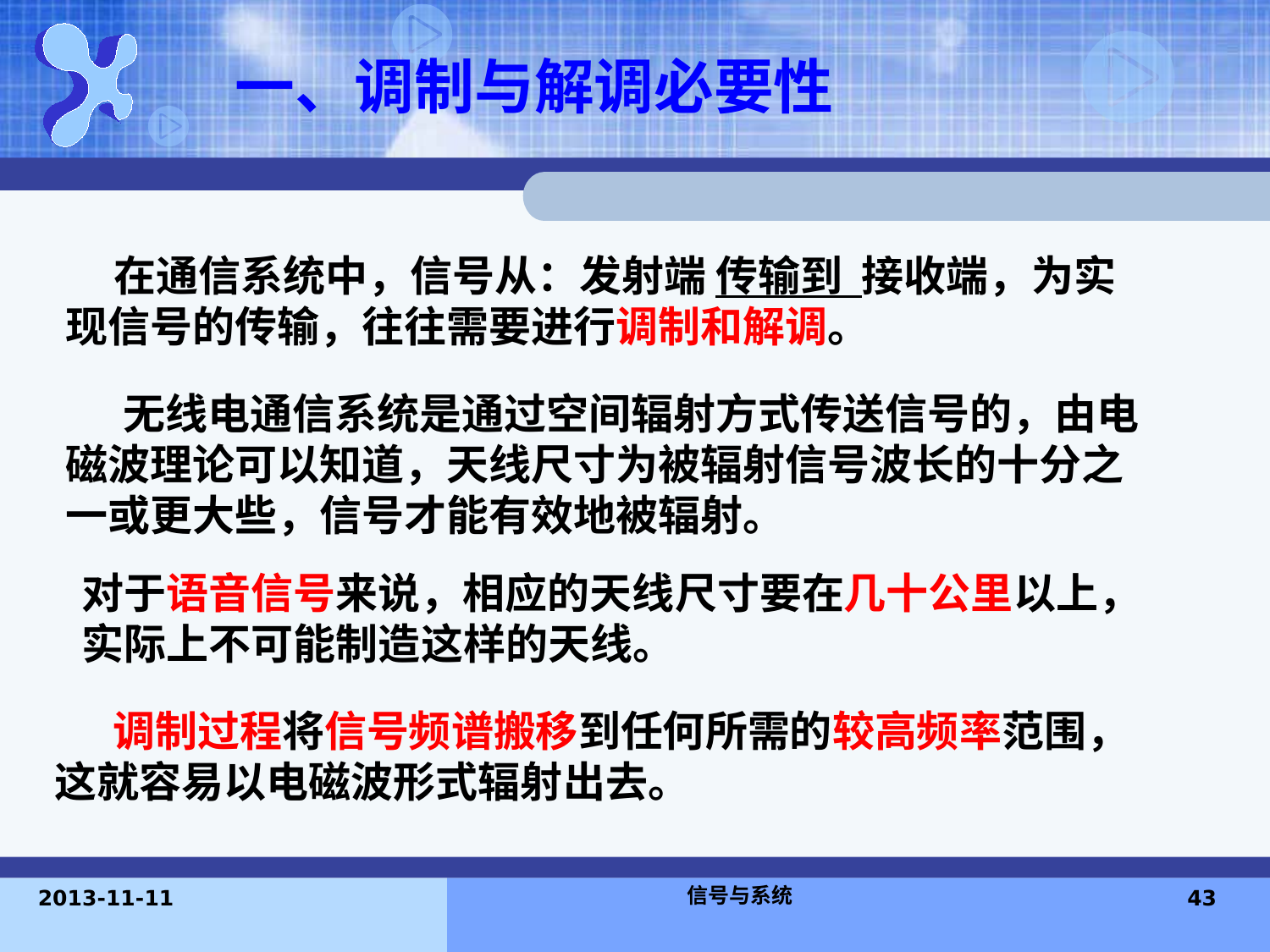

# 一、调制与解调必要性
    在通信系统中，信号从：发射端 传输到  接收端，为实现信号的传输，往往需要进行调制和解调。
     无线电通信系统是通过空间辐射方式传送信号的，由电磁波理论可以知道，天线尺寸为被辐射信号波长的十分之一或更大些，信号才能有效地被辐射。
对于语音信号来说，相应的天线尺寸要在几十公里以上，实际上不可能制造这样的天线。
     调制过程将信号频谱搬移到任何所需的较高频率范围，这就容易以电磁波形式辐射出去。
信号与系统
2013-11-11
43